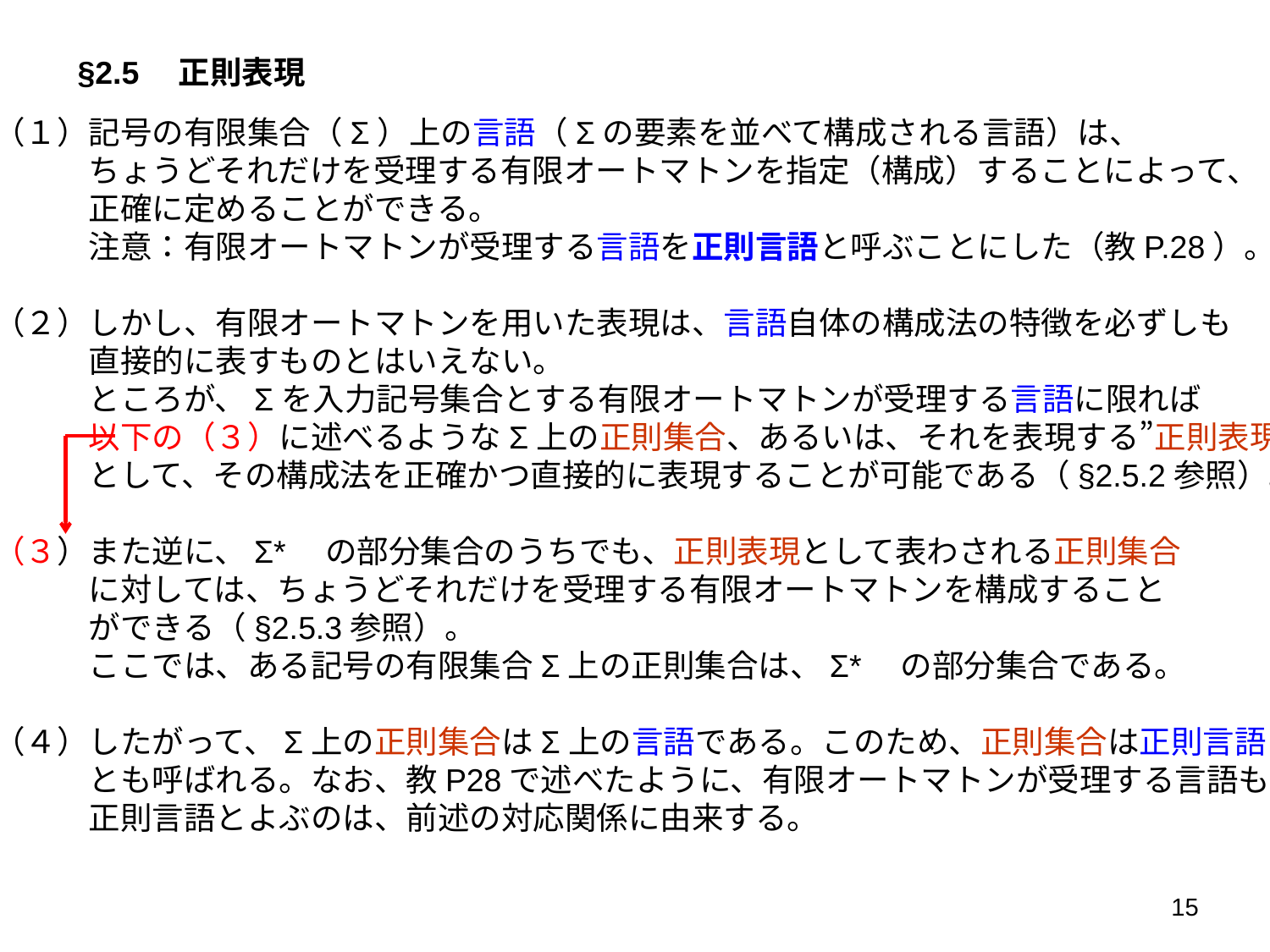

§2.5　正則表現
（１）記号の有限集合（Σ）上の言語（Σの要素を並べて構成される言語）は、
　　　ちょうどそれだけを受理する有限オートマトンを指定（構成）することによって、
　　　正確に定めることができる。
　　　注意：有限オートマトンが受理する言語を正則言語と呼ぶことにした（教P.28）。

（２）しかし、有限オートマトンを用いた表現は、言語自体の構成法の特徴を必ずしも
　　　直接的に表すものとはいえない。
　　　ところが、Σを入力記号集合とする有限オートマトンが受理する言語に限れば
　　　以下の（３）に述べるようなΣ上の正則集合、あるいは、それを表現する”正則表現”
　　　として、その構成法を正確かつ直接的に表現することが可能である（§2.5.2参照）。

（３）また逆に、Σ*　の部分集合のうちでも、正則表現として表わされる正則集合
　　　に対しては、ちょうどそれだけを受理する有限オートマトンを構成すること
　　　ができる（§2.5.3参照）。
　　　ここでは、ある記号の有限集合Σ上の正則集合は、Σ*　の部分集合である。

（４）したがって、Σ上の正則集合はΣ上の言語である。このため、正則集合は正則言語
　　　とも呼ばれる。なお、教P28で述べたように、有限オートマトンが受理する言語も
　　　正則言語とよぶのは、前述の対応関係に由来する。
15